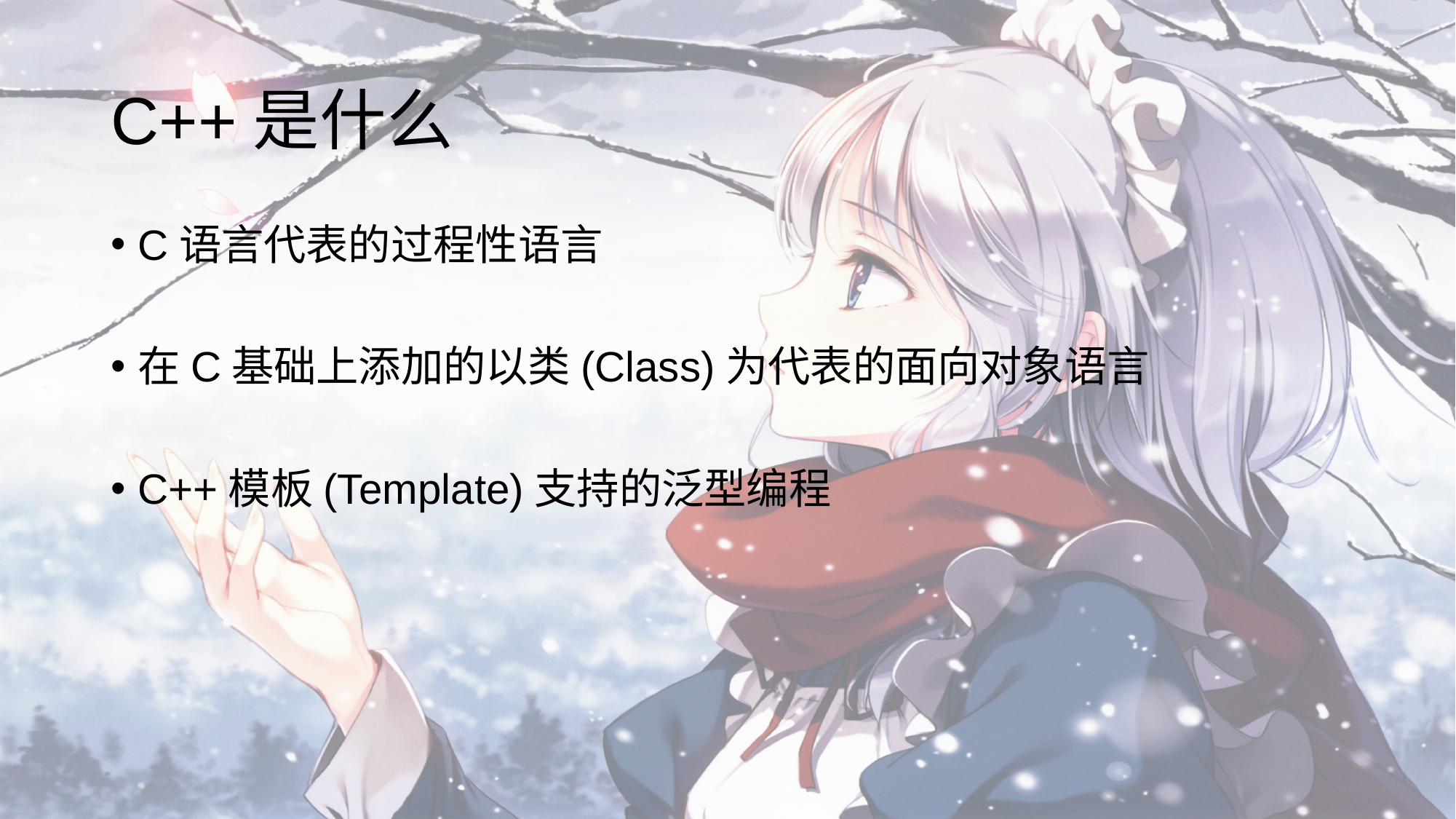

# C++是什么
C语言代表的过程性语言

在C基础上添加的以类(Class)为代表的面向对象语言

C++模板(Template)支持的泛型编程